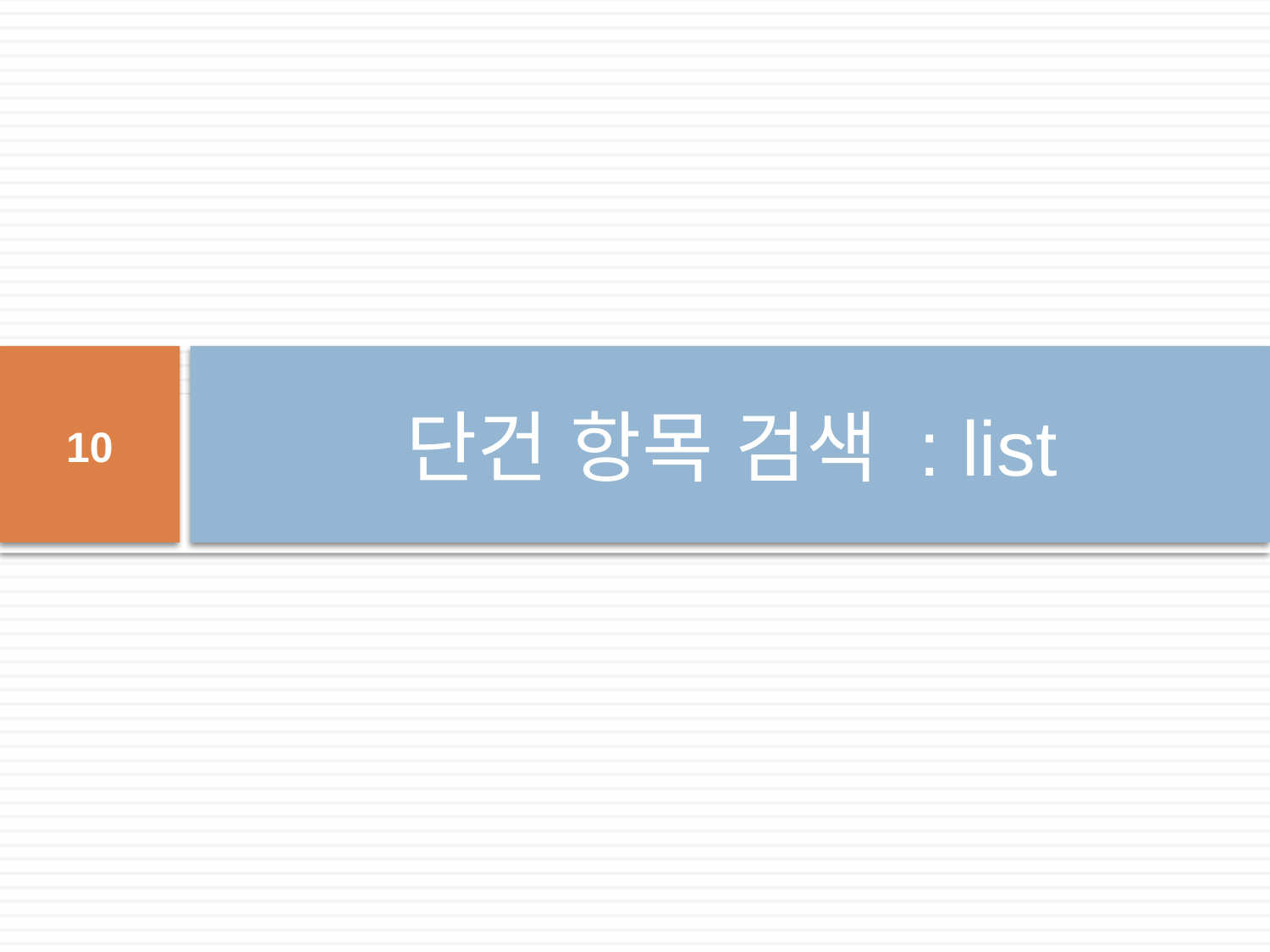

# 단건 항목 검색 : list
10